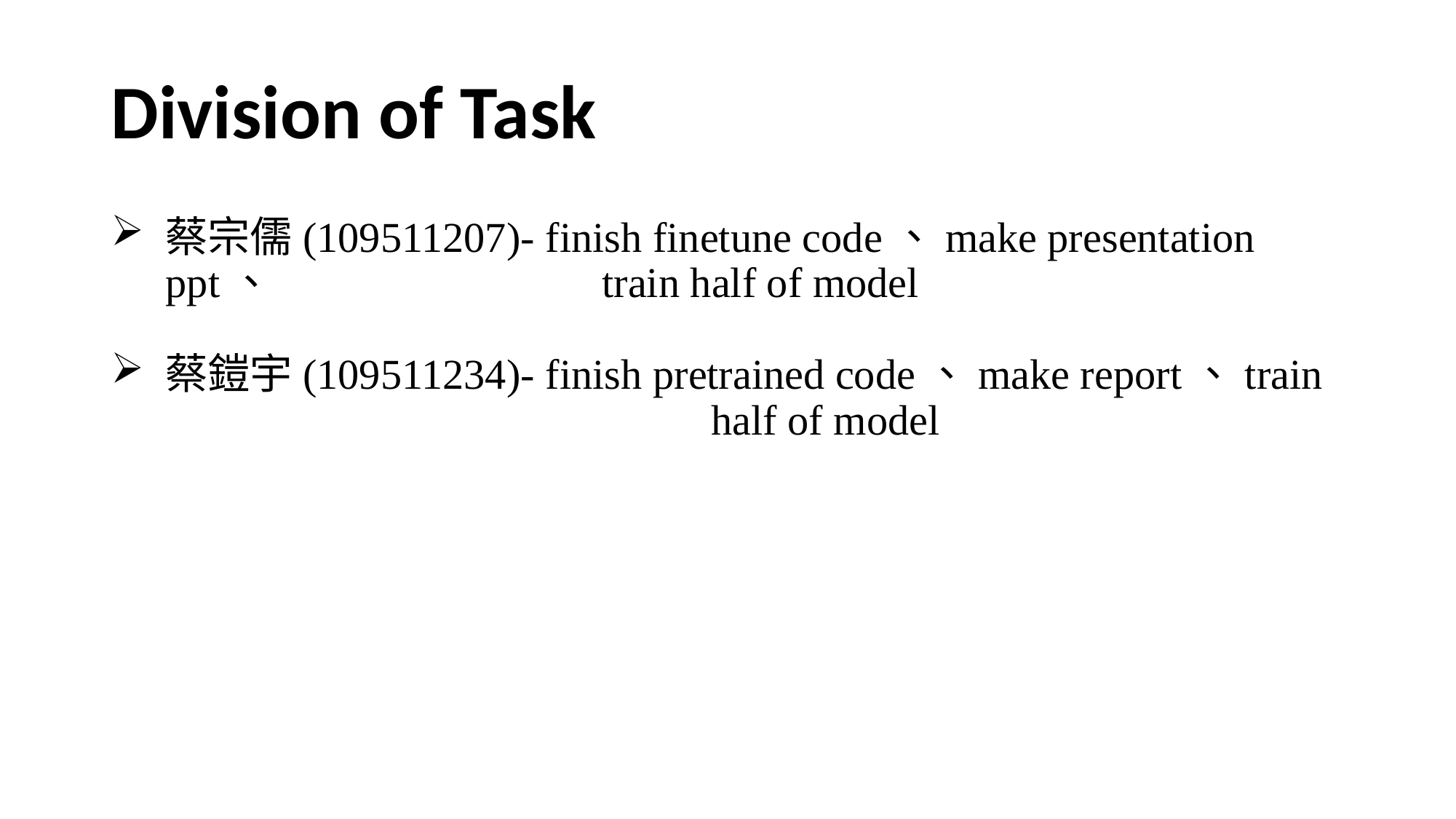

# Division of Task
蔡宗儒(109511207)- finish finetune code、make presentation ppt、				train half of model

蔡鎧宇(109511234)- finish pretrained code、make report、train 					half of model